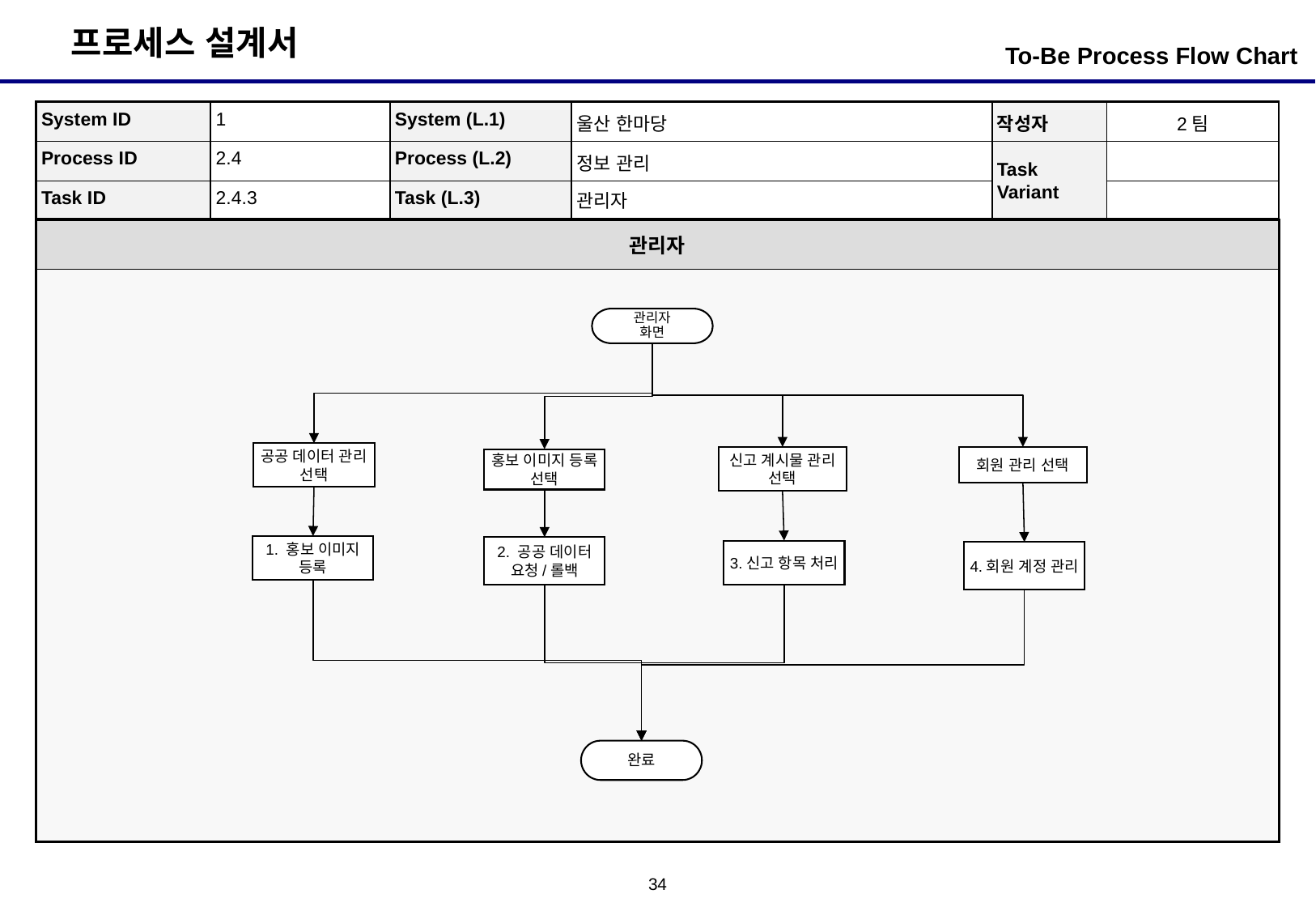

To-Be Process Flow Chart
| System ID | 1 | System (L.1) | 울산 한마당 | 작성자 | 2팀 |
| --- | --- | --- | --- | --- | --- |
| Process ID | 2.4 | Process (L.2) | 정보 관리 | Task Variant |  |
| Task ID | 2.4.3 | Task (L.3) | 관리자 |  |  |
| 관리자 |
| --- |
|  |
관리자
화면
공공 데이터 관리 선택
신고 계시물 관리
선택
회원 관리 선택
홍보 이미지 등록
선택
1. 홍보 이미지 등록
2. 공공 데이터 요청/롤백
3.신고 항목 처리
4.회원 계정 관리
완료